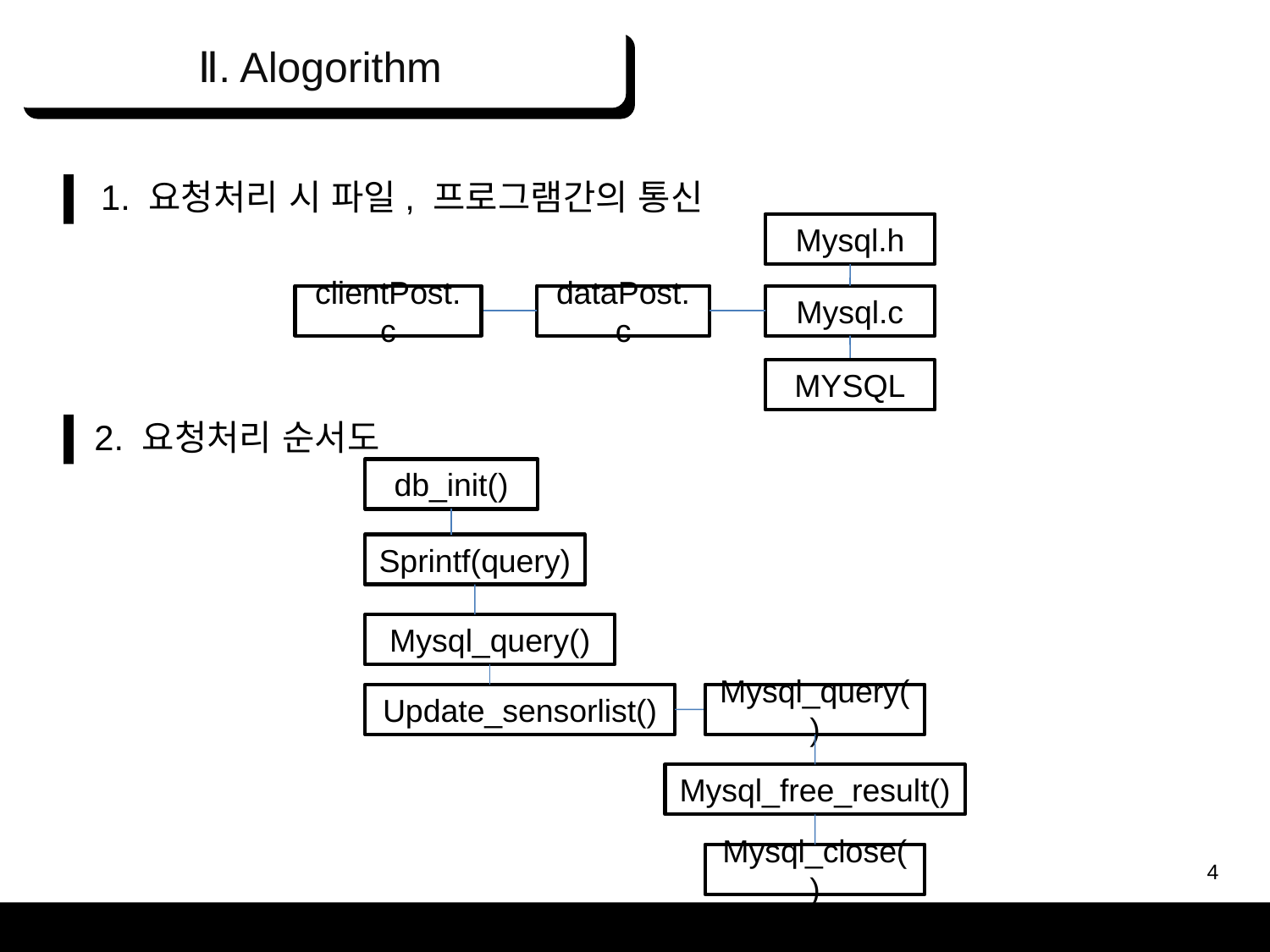

Ⅱ. Alogorithm

1. 요청처리 시 파일, 프로그램간의 통신

Mysql.h
clientPost.c
dataPost.c
Mysql.c
MYSQL
2. 요청처리 순서도

db_init()
Sprintf(query)
Mysql_query()
Update_sensorlist()
Mysql_query()
Mysql_free_result()
Mysql_close()
4